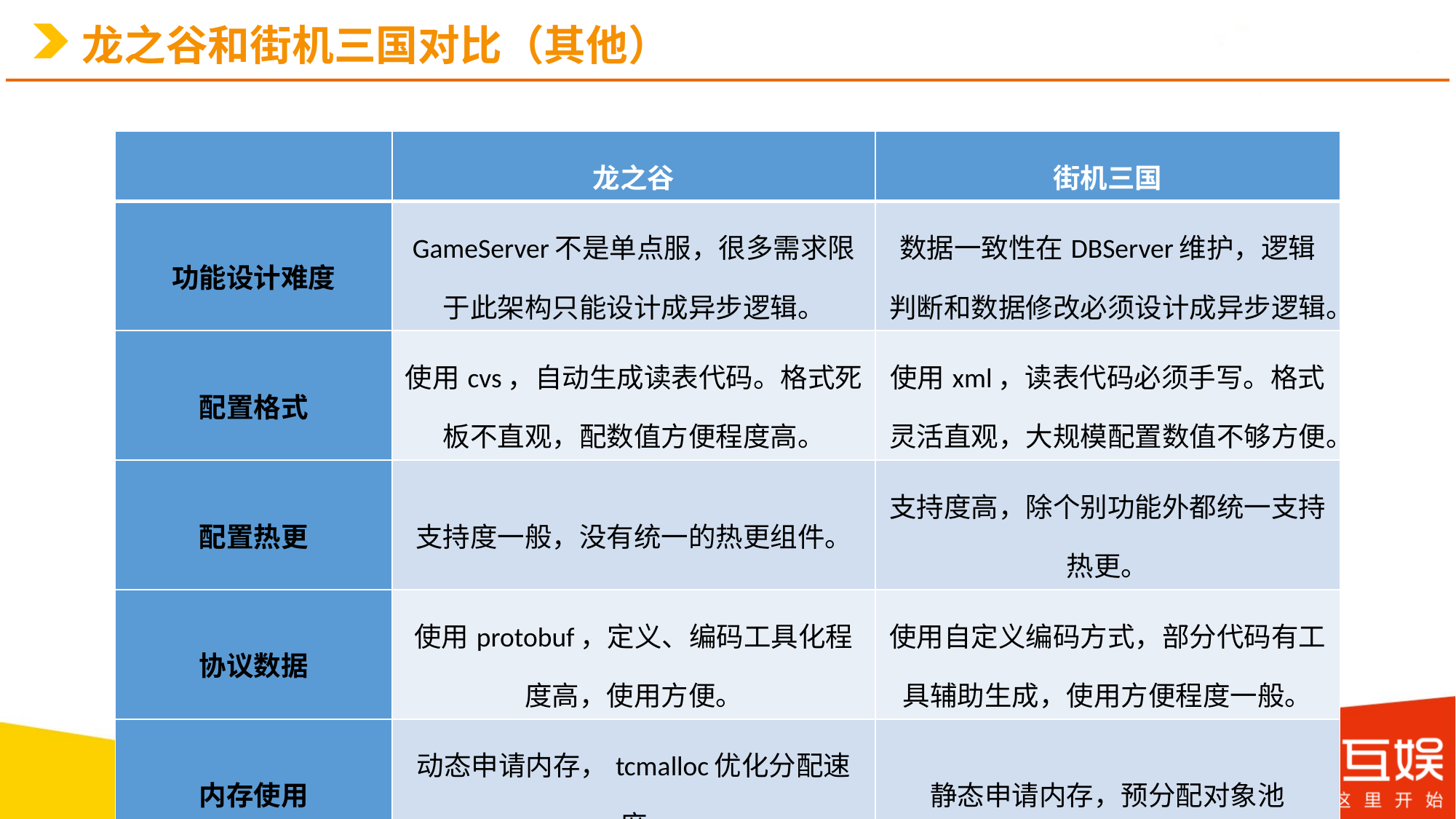

# 龙之谷和街机三国对比（其他）
|  | 龙之谷 | 街机三国 |
| --- | --- | --- |
| 功能设计难度 | GameServer不是单点服，很多需求限于此架构只能设计成异步逻辑。 | 数据一致性在DBServer维护，逻辑判断和数据修改必须设计成异步逻辑。 |
| 配置格式 | 使用cvs，自动生成读表代码。格式死板不直观，配数值方便程度高。 | 使用xml，读表代码必须手写。格式灵活直观，大规模配置数值不够方便。 |
| 配置热更 | 支持度一般，没有统一的热更组件。 | 支持度高，除个别功能外都统一支持热更。 |
| 协议数据 | 使用protobuf，定义、编码工具化程度高，使用方便。 | 使用自定义编码方式，部分代码有工具辅助生成，使用方便程度一般。 |
| 内存使用 | 动态申请内存，tcmalloc优化分配速度 | 静态申请内存，预分配对象池 |